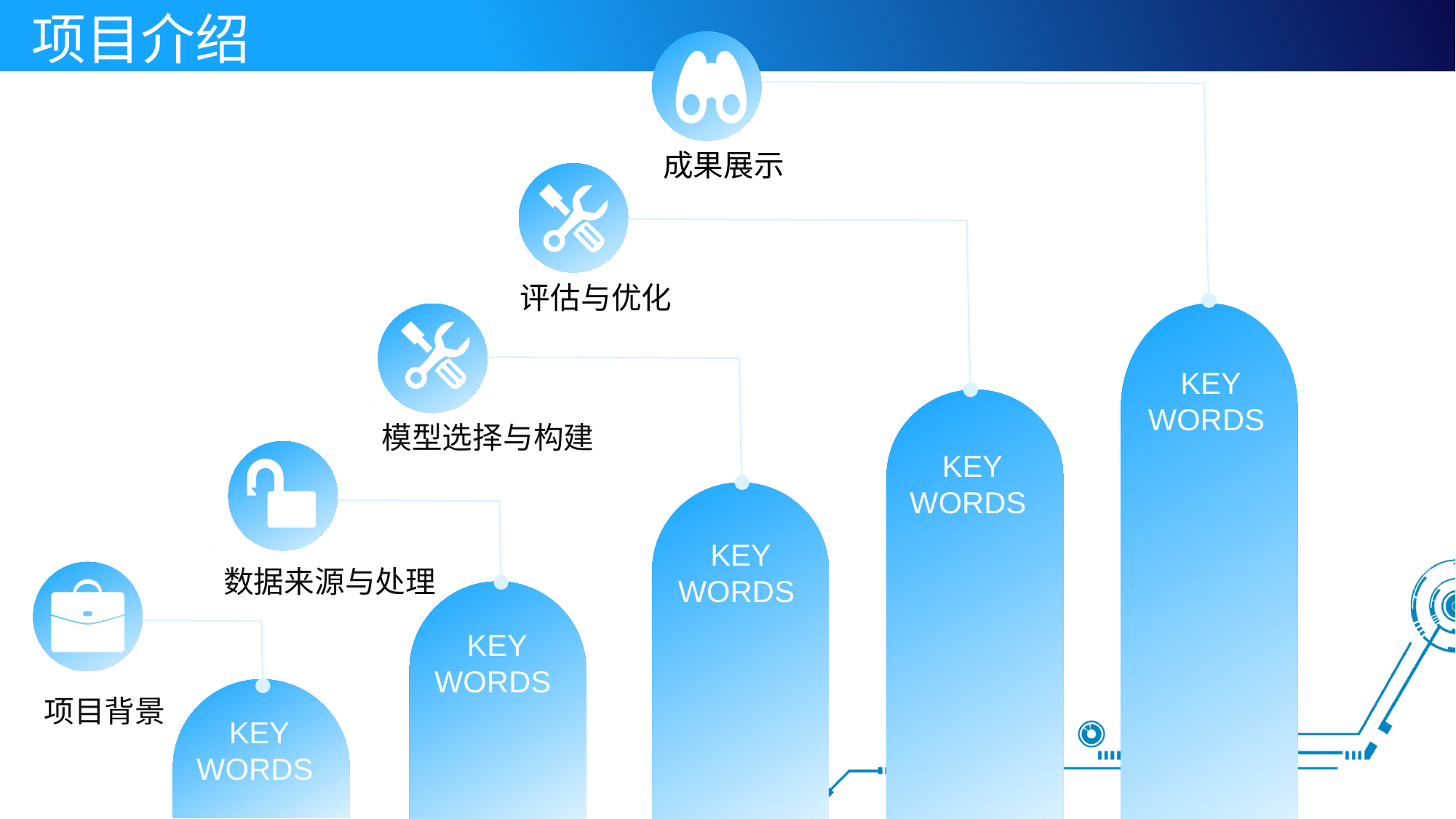

项目介绍

成果展示

评估与优化

KEY WORDS
评估优化。

模型选择与构建

KEY WORDS

KEY WORDS
数据来源与处理

KEY WORDS

项目背景
KEY WORDS